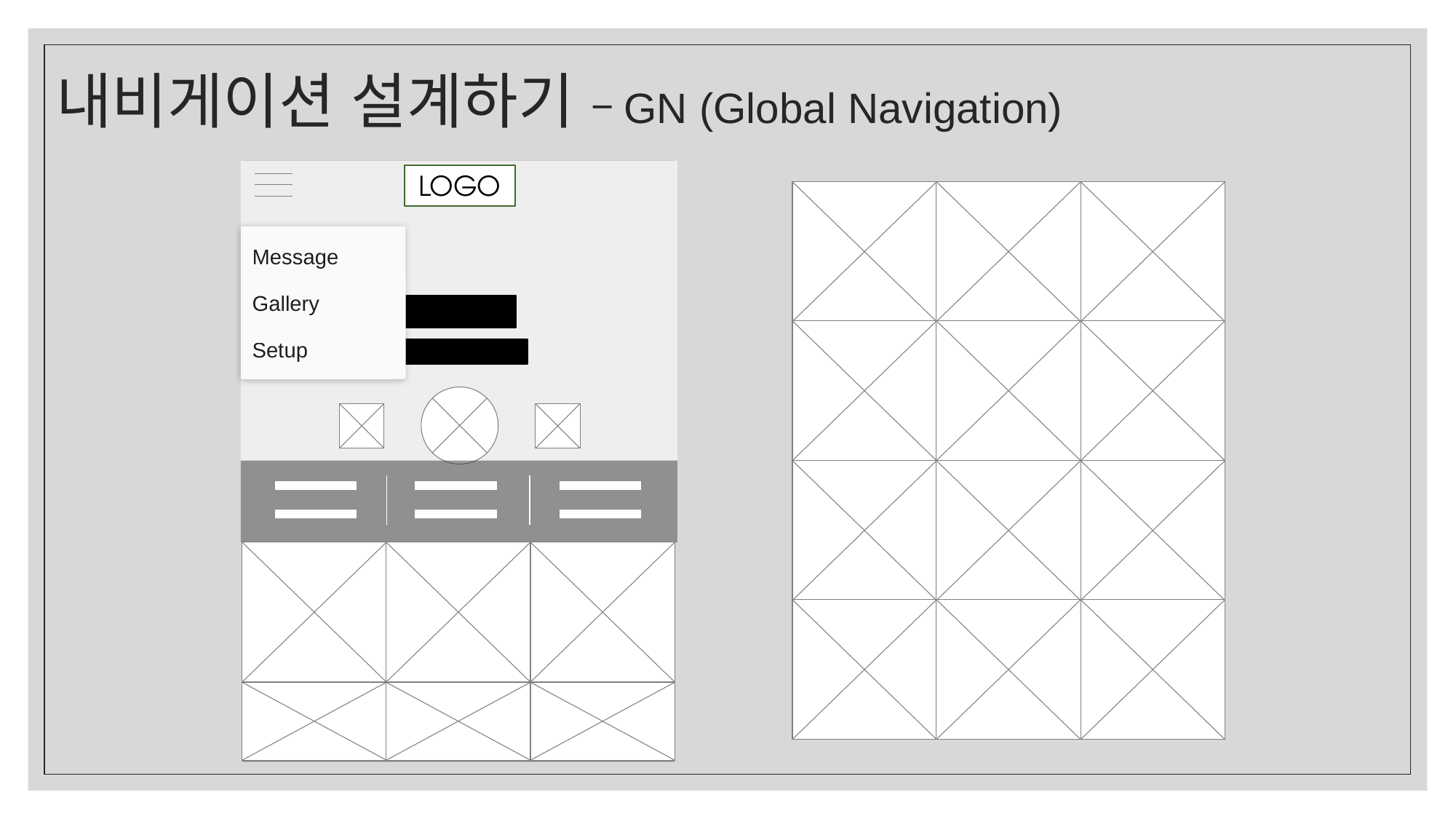

# 내비게이션 설계하기 –GN (Global Navigation)

LOGO

Message
Gallery
Setup